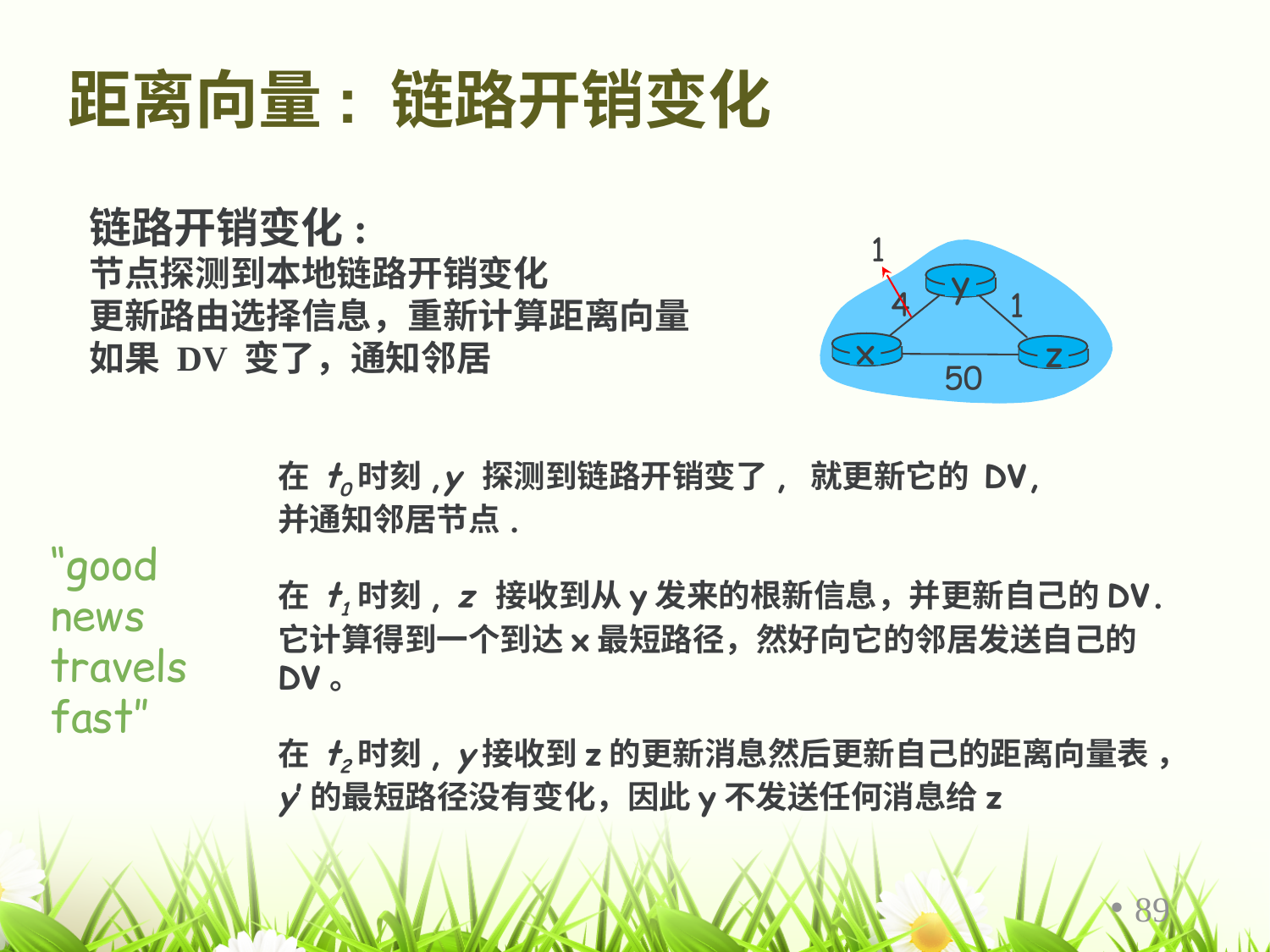

# 距离向量: 链路开销变化
链路开销变化:
节点探测到本地链路开销变化
更新路由选择信息，重新计算距离向量
如果 DV 变了，通知邻居
1

y

4
1

x

z

50

在 t0时刻,y 探测到链路开销变了, 就更新它的 DV,
并通知邻居节点.

在 t1时刻, z 接收到从y发来的根新信息，并更新自己的DV.
它计算得到一个到达x最短路径，然好向它的邻居发送自己的DV。

在 t2时刻, y接收到z的更新消息然后更新自己的距离向量表 ，
y’的最短路径没有变化，因此y不发送任何消息给z
“good
news
travels
fast”
89